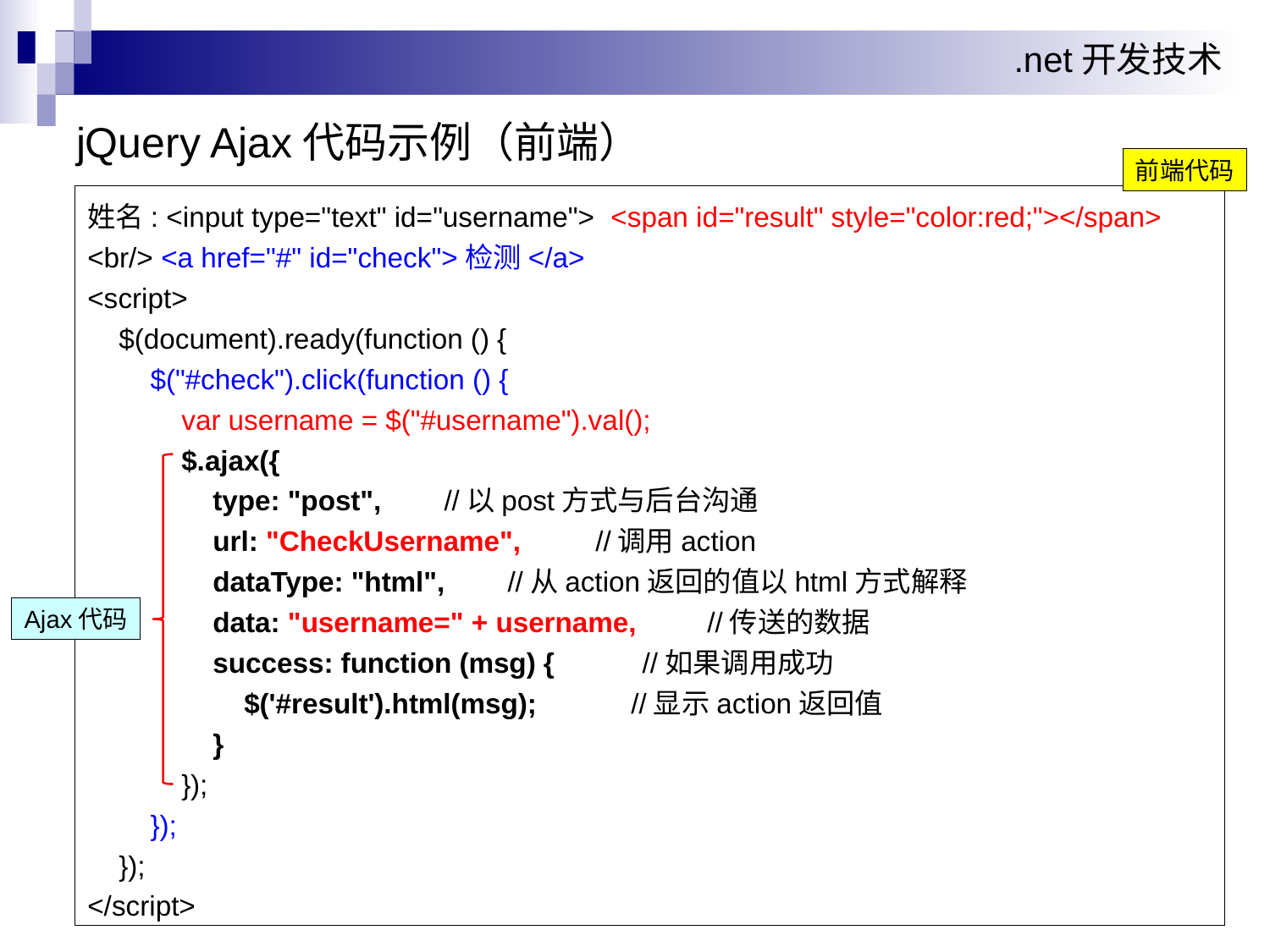

# jQuery Ajax代码示例（前端）
前端代码
姓名: <input type="text" id="username">  <span id="result" style="color:red;"></span>
<br/> <a href="#" id="check">检测</a>
<script>
    $(document).ready(function () {
        $("#check").click(function () {
            var username = $("#username").val();
            $.ajax({
                type: "post",        //以post方式与后台沟通
                url: "CheckUsername",	//调用action
                dataType: "html",	     //从action返回的值以html方式解释
                data: "username=" + username,         //传送的数据
                success: function (msg) {	      //如果调用成功
                    $('#result').html(msg);            //显示action返回值
                }
            });
        });
    });
</script>

Ajax代码